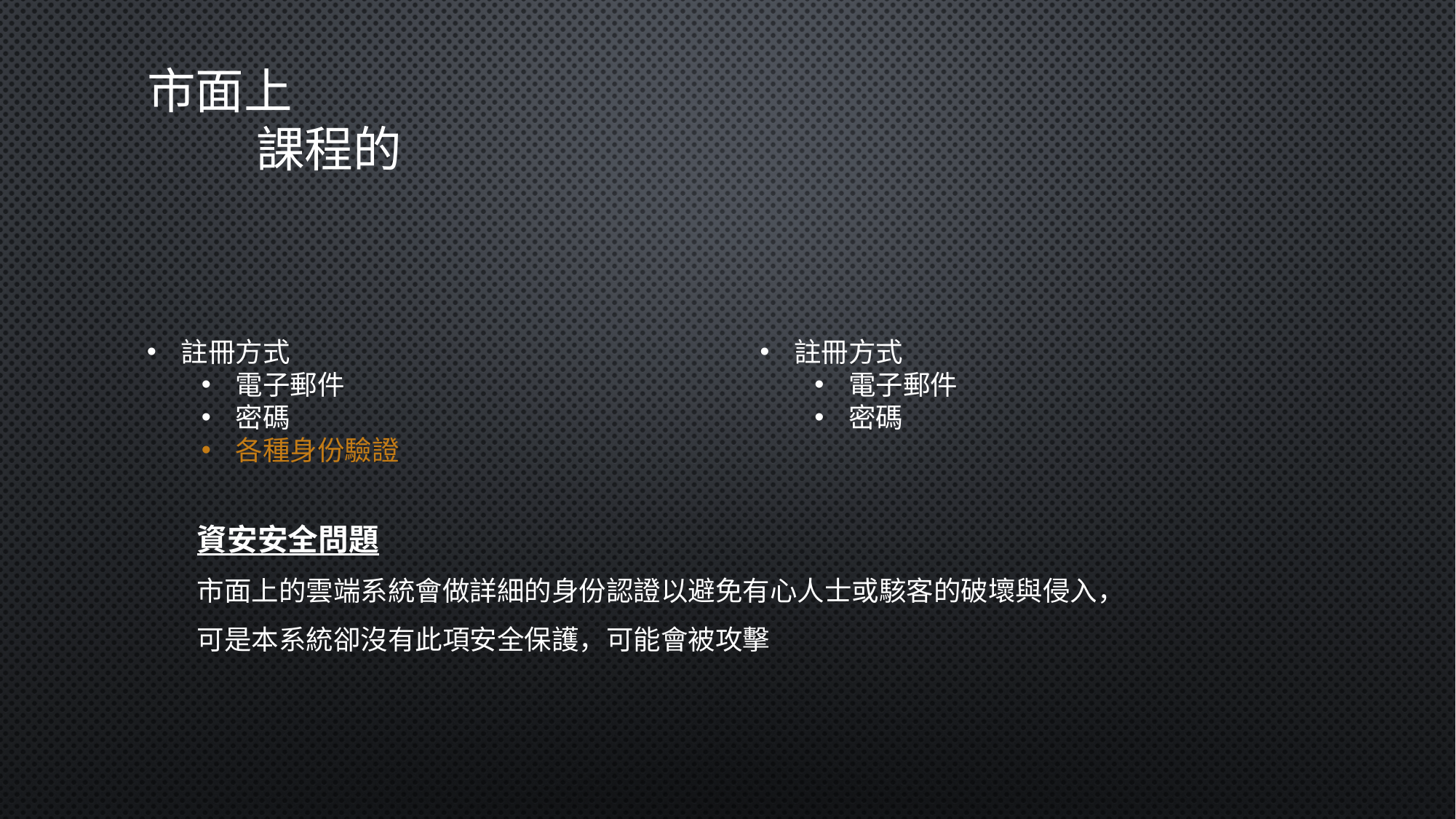

# 市面上										課程的
註冊方式
電子郵件
密碼
各種身份驗證

註冊方式
電子郵件
密碼
資安安全問題
市面上的雲端系統會做詳細的身份認證以避免有心人士或駭客的破壞與侵入，
可是本系統卻沒有此項安全保護，可能會被攻擊